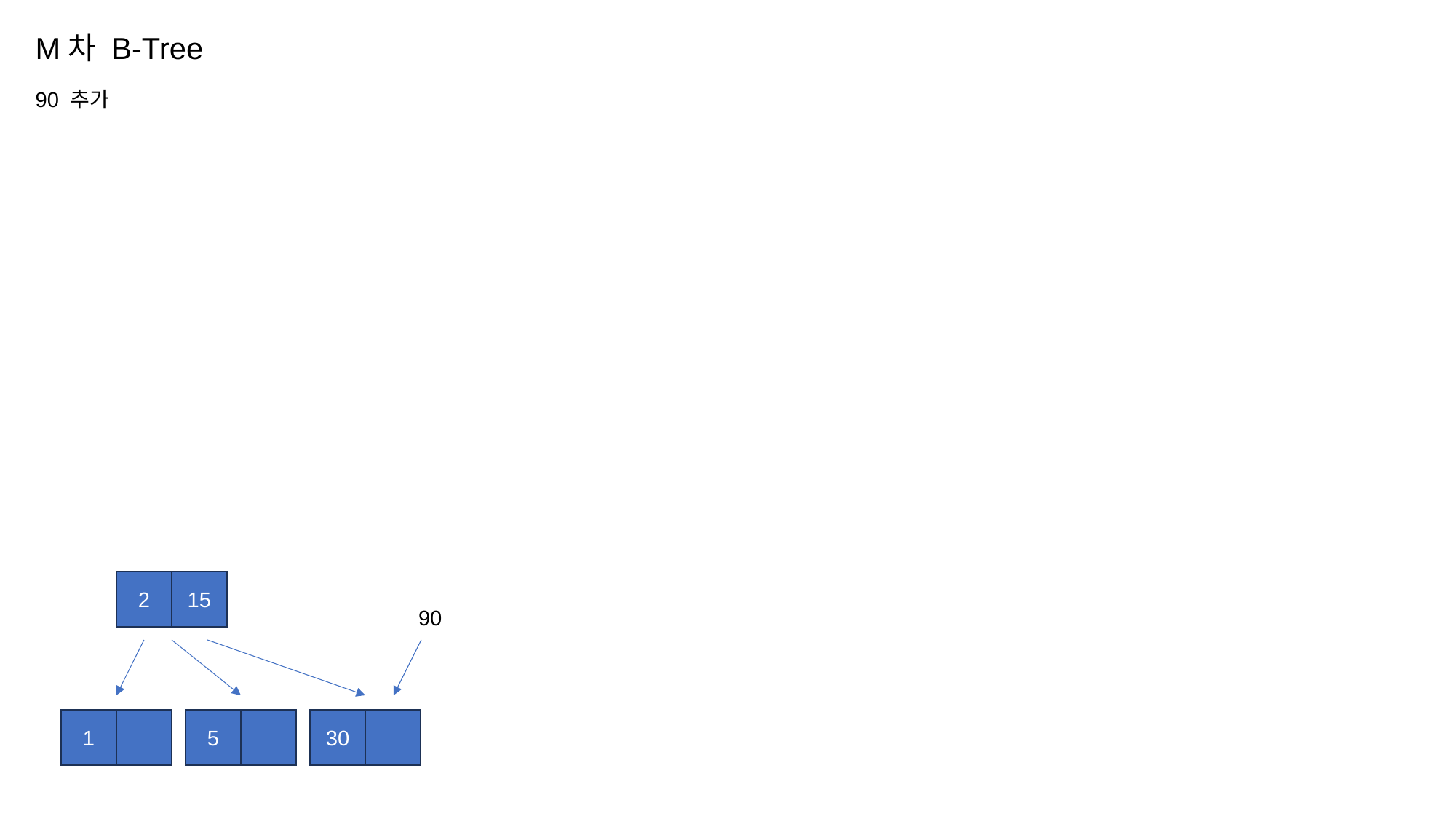

# M차 B-Tree 90 추가
2
15
90
1

5

30